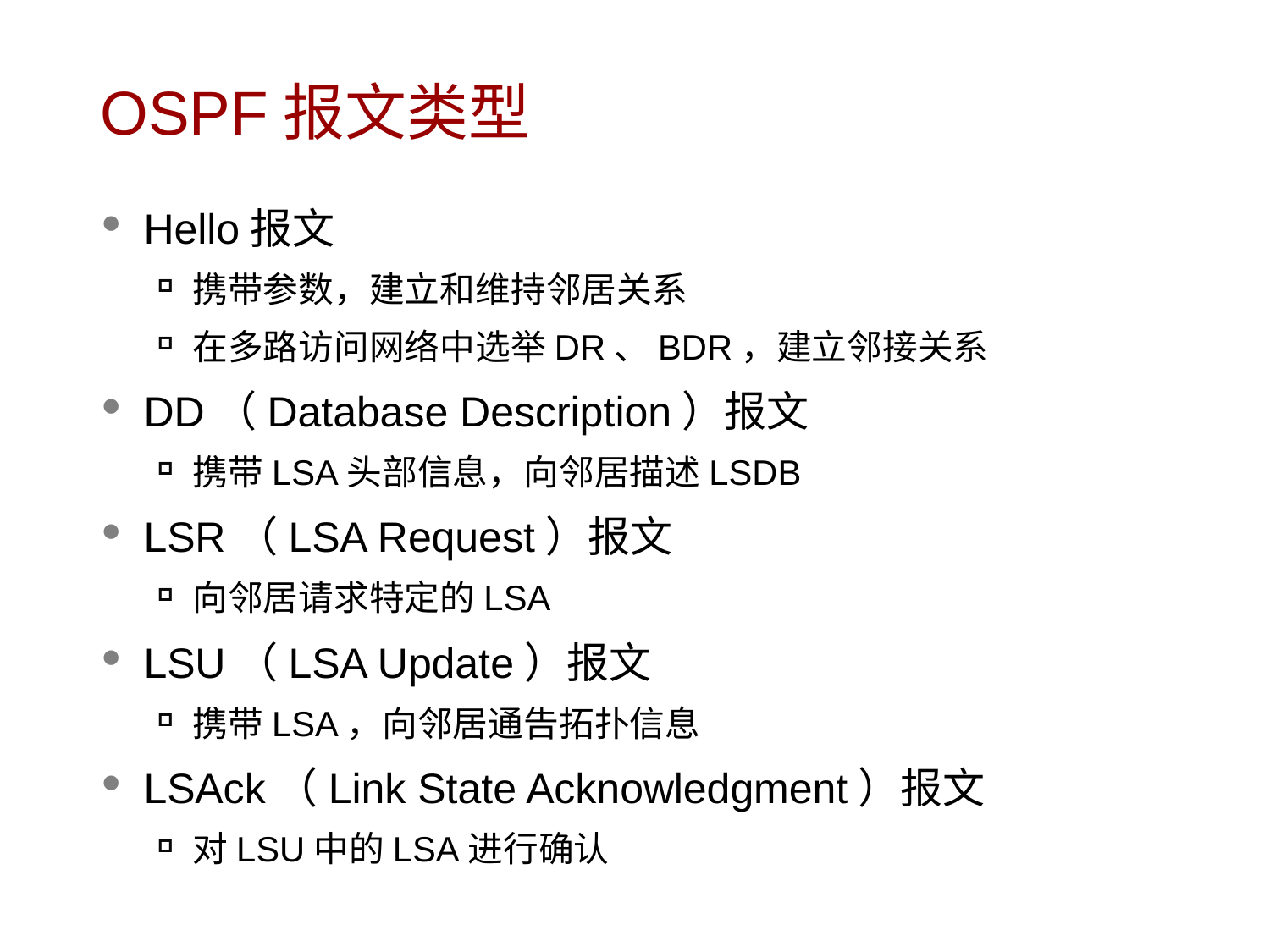

# OSPF报文类型
Hello报文
携带参数，建立和维持邻居关系
在多路访问网络中选举DR、BDR，建立邻接关系
DD（Database Description）报文
携带LSA头部信息，向邻居描述LSDB
LSR（LSA Request）报文
向邻居请求特定的LSA
LSU（LSA Update）报文
携带LSA，向邻居通告拓扑信息
LSAck（Link State Acknowledgment）报文
对LSU中的LSA进行确认